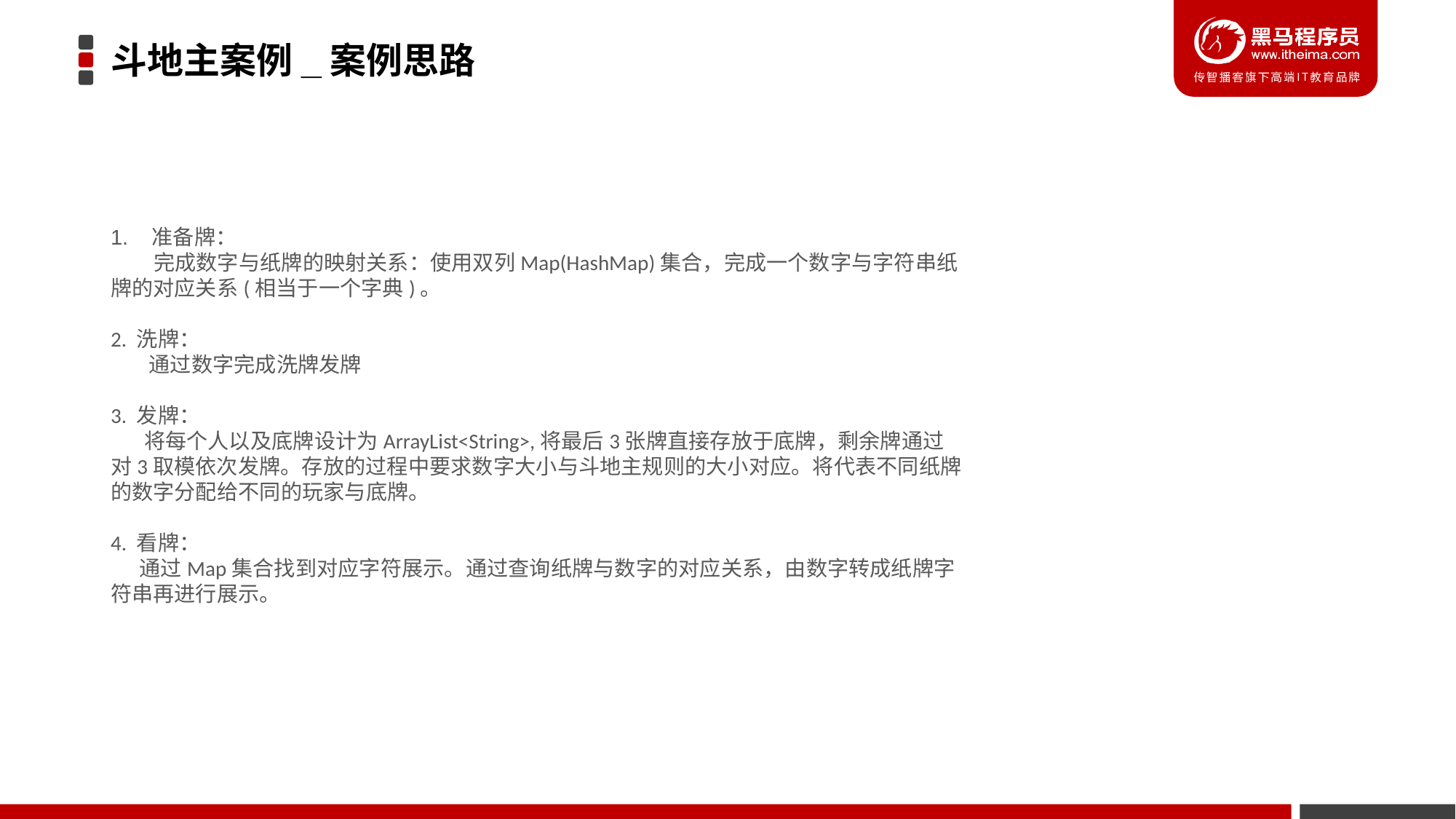

# 斗地主案例_案例思路
准备牌：
        完成数字与纸牌的映射关系：使用双列Map(HashMap)集合，完成一个数字与字符串纸牌的对应关系(相当于一个字典)。

2. 洗牌：
       通过数字完成洗牌发牌

3. 发牌：
      将每个人以及底牌设计为ArrayList<String>,将最后3张牌直接存放于底牌，剩余牌通过对3取模依次发牌。存放的过程中要求数字大小与斗地主规则的大小对应。将代表不同纸牌的数字分配给不同的玩家与底牌。

4. 看牌：
     通过Map集合找到对应字符展示。通过查询纸牌与数字的对应关系，由数字转成纸牌字符串再进行展示。